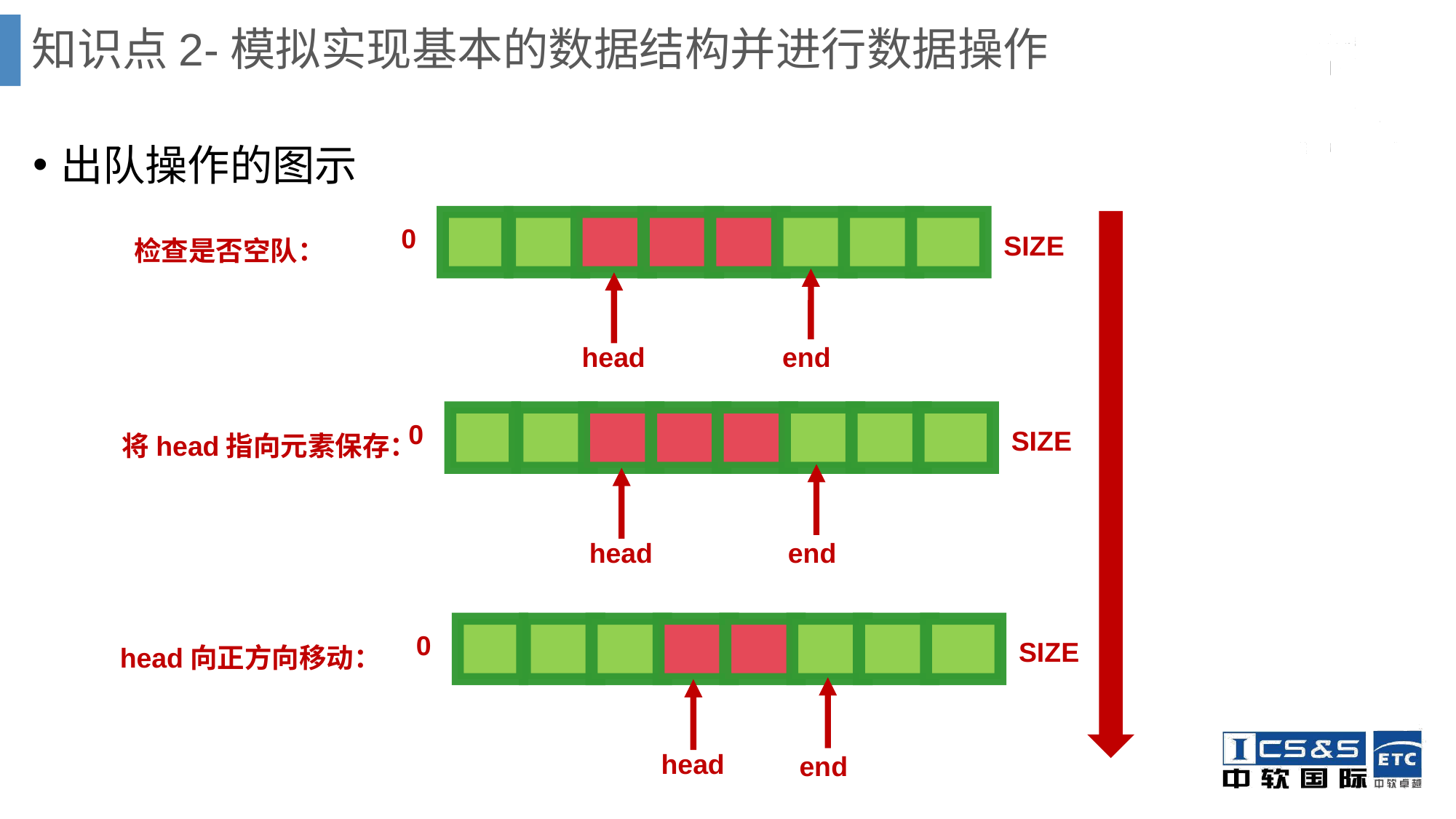

# 知识点2-模拟实现基本的数据结构并进行数据操作
出队操作的图示

0
SIZE
检查是否空队：

head
end

0
SIZE
将head指向元素保存：

head
end

0
SIZE
head向正方向移动：

head
end